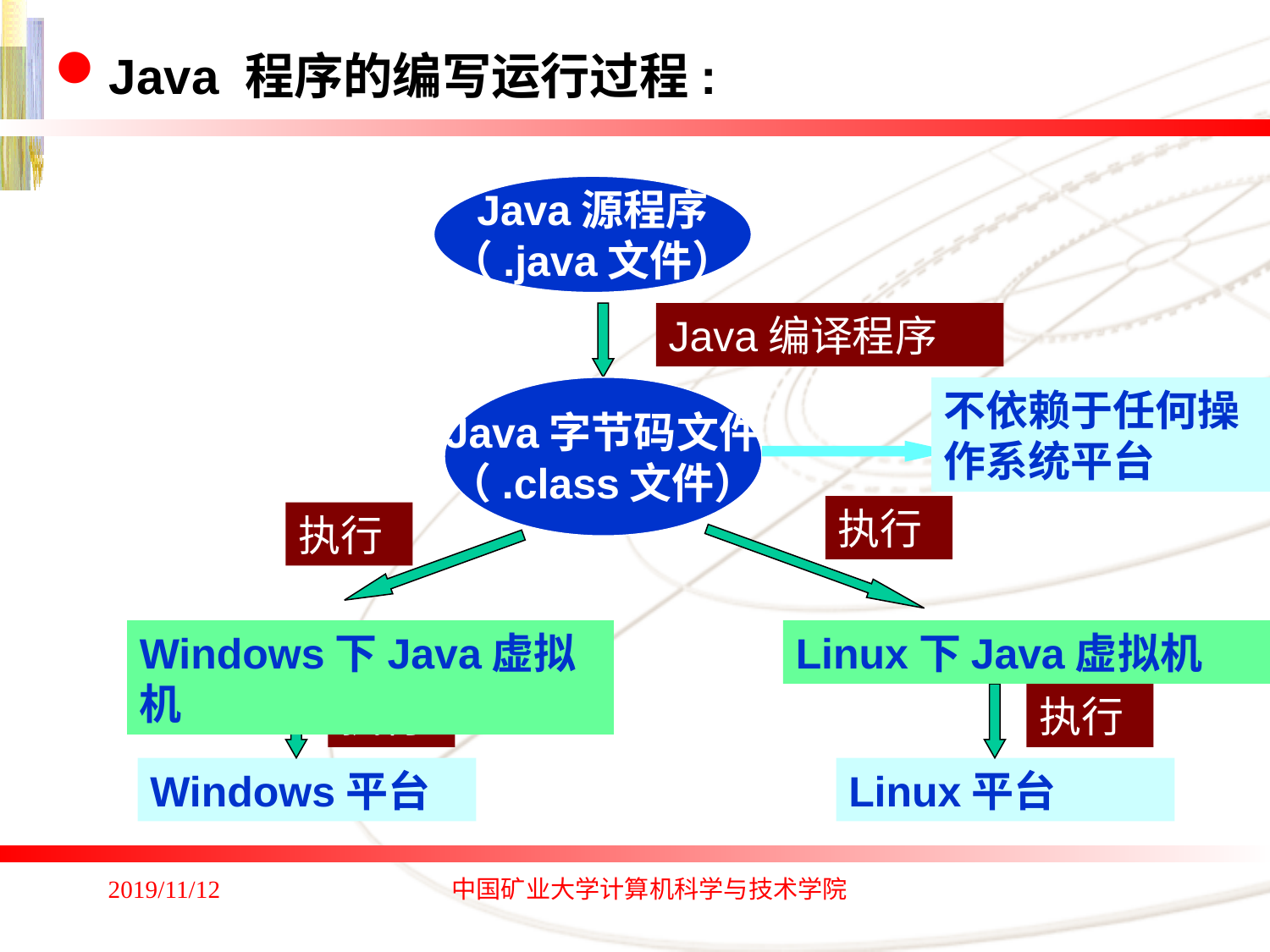

Java 程序的编写运行过程:
Java源程序
（.java文件）

Java编译程序
Java字节码文件
（.class文件）
不依赖于任何操作系统平台

执行
执行
Windows下Java虚拟机
Linux下Java虚拟机

执行

执行
Windows平台
Linux平台
19
2019/11/12
中国矿业大学计算机科学与技术学院